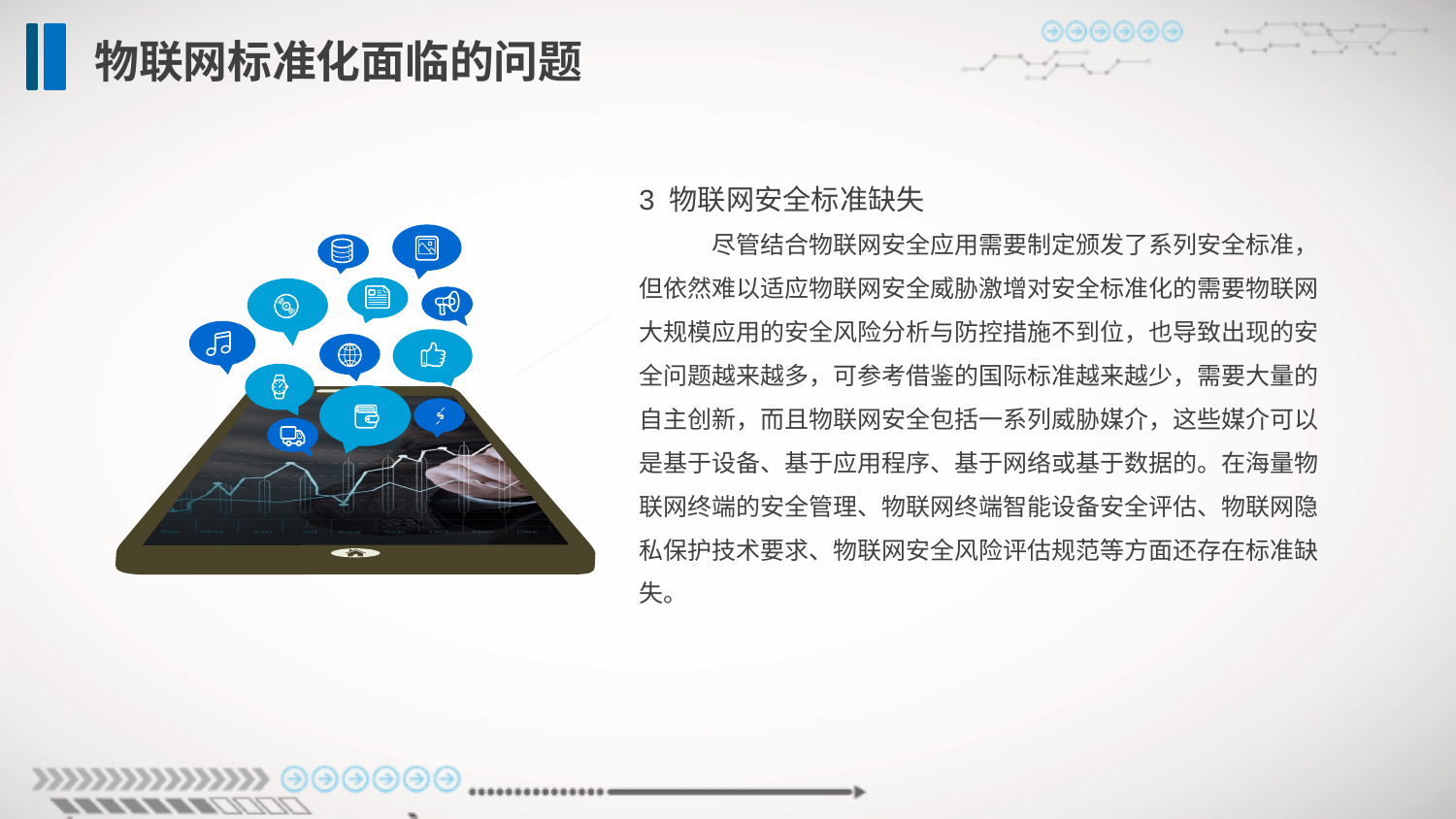

物联网标准化面临的问题
3 物联网安全标准缺失
尽管结合物联网安全应用需要制定颁发了系列安全标准，但依然难以适应物联网安全威胁激增对安全标准化的需要物联网大规模应用的安全风险分析与防控措施不到位，也导致出现的安全问题越来越多，可参考借鉴的国际标准越来越少，需要大量的自主创新，而且物联网安全包括一系列威胁媒介，这些媒介可以是基于设备、基于应用程序、基于网络或基于数据的。在海量物联网终端的安全管理、物联网终端智能设备安全评估、物联网隐私保护技术要求、物联网安全风险评估规范等方面还存在标准缺失。